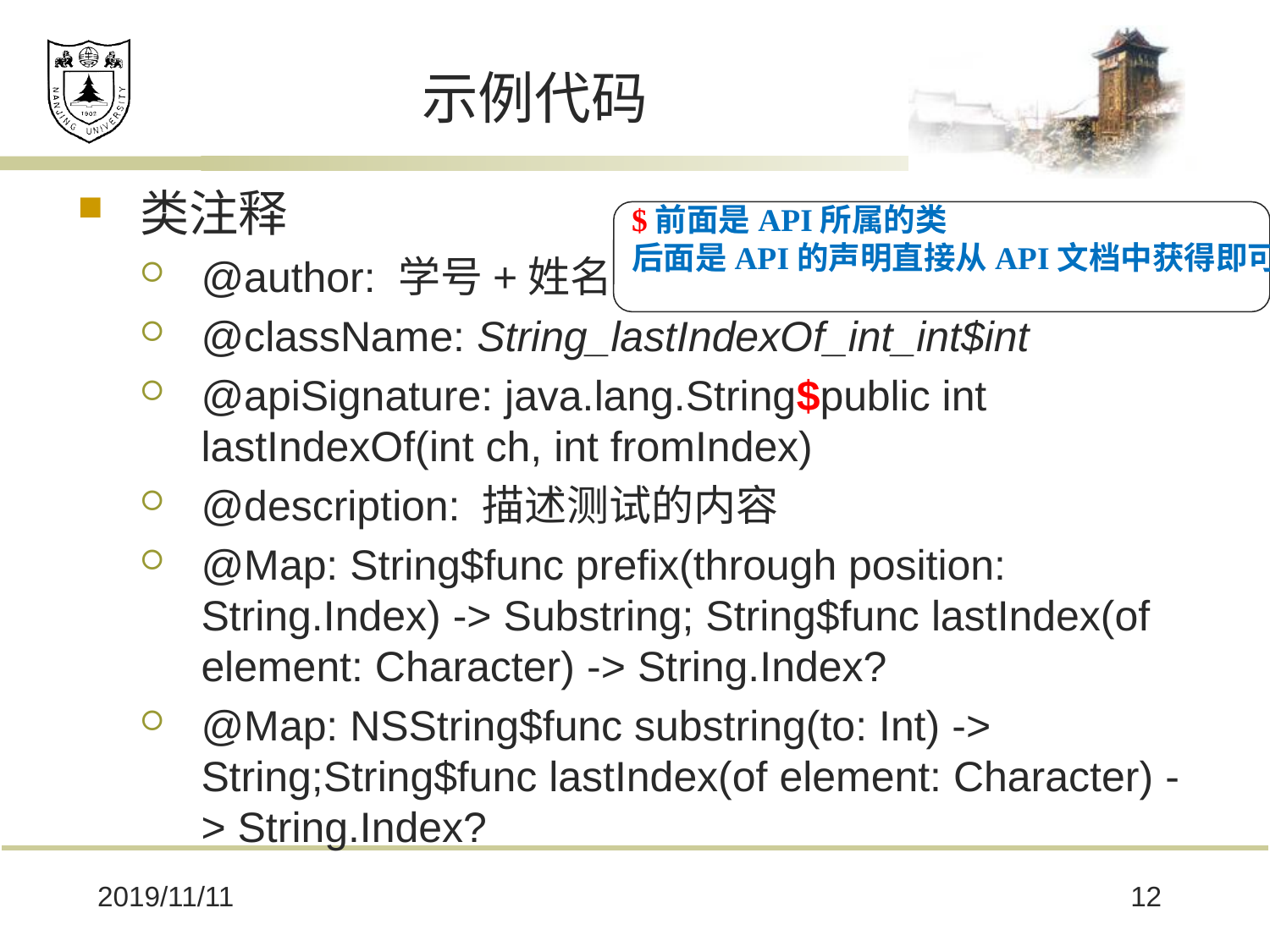

# 示例代码
类注释
@author: 学号+姓名
@className: String_lastIndexOf_int_int$int
@apiSignature: java.lang.String$public int lastIndexOf(int ch, int fromIndex)
@description: 描述测试的内容
@Map: String$func prefix(through position: String.Index) -> Substring; String$func lastIndex(of element: Character) -> String.Index?
@Map: NSString$func substring(to: Int) -> String;String$func lastIndex(of element: Character) -> String.Index?
$前面是API所属的类
后面是API的声明直接从API文档中获得即可

2019/11/11
12